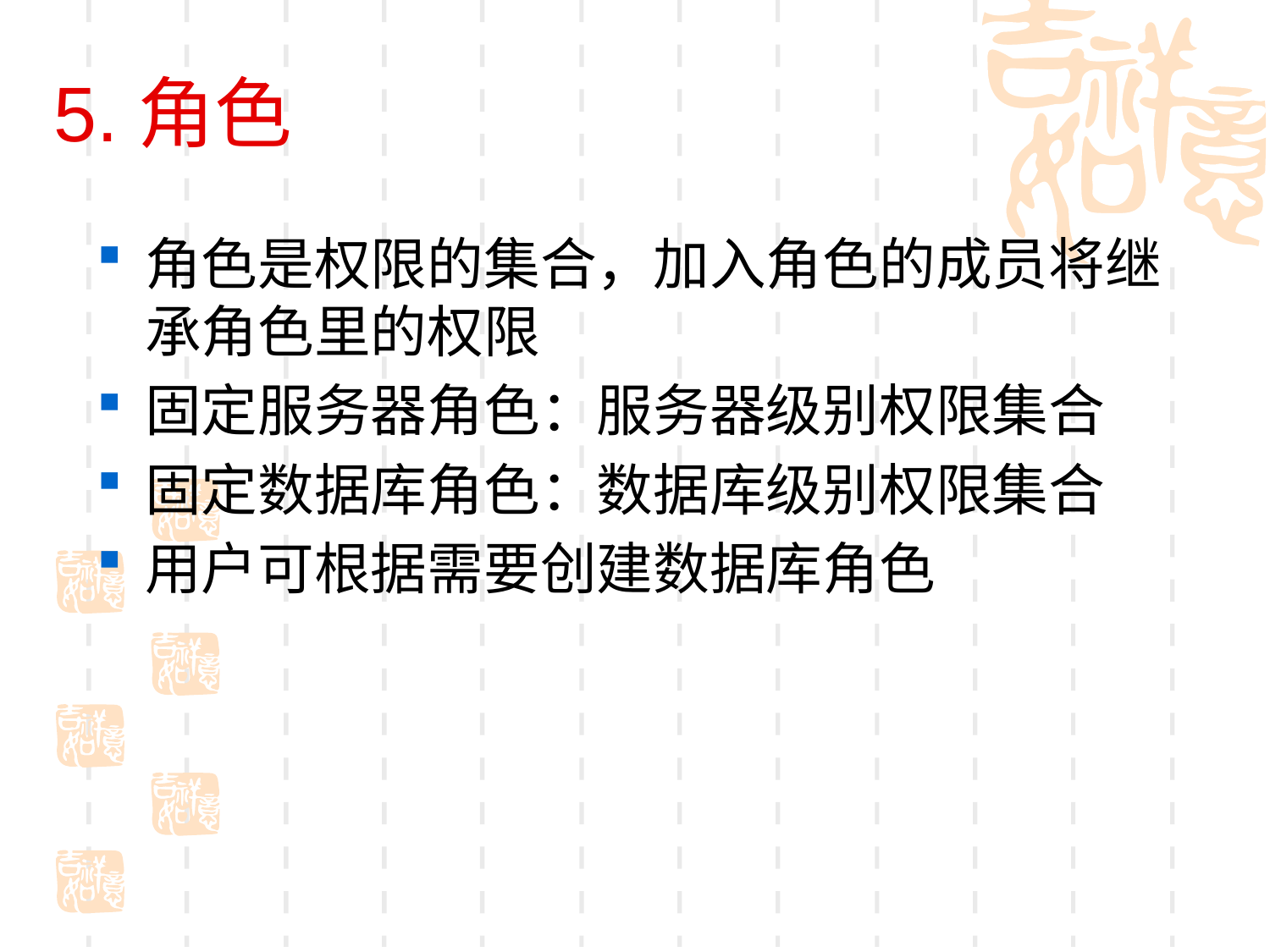

# 5.角色
角色是权限的集合，加入角色的成员将继承角色里的权限
固定服务器角色：服务器级别权限集合
固定数据库角色：数据库级别权限集合
用户可根据需要创建数据库角色